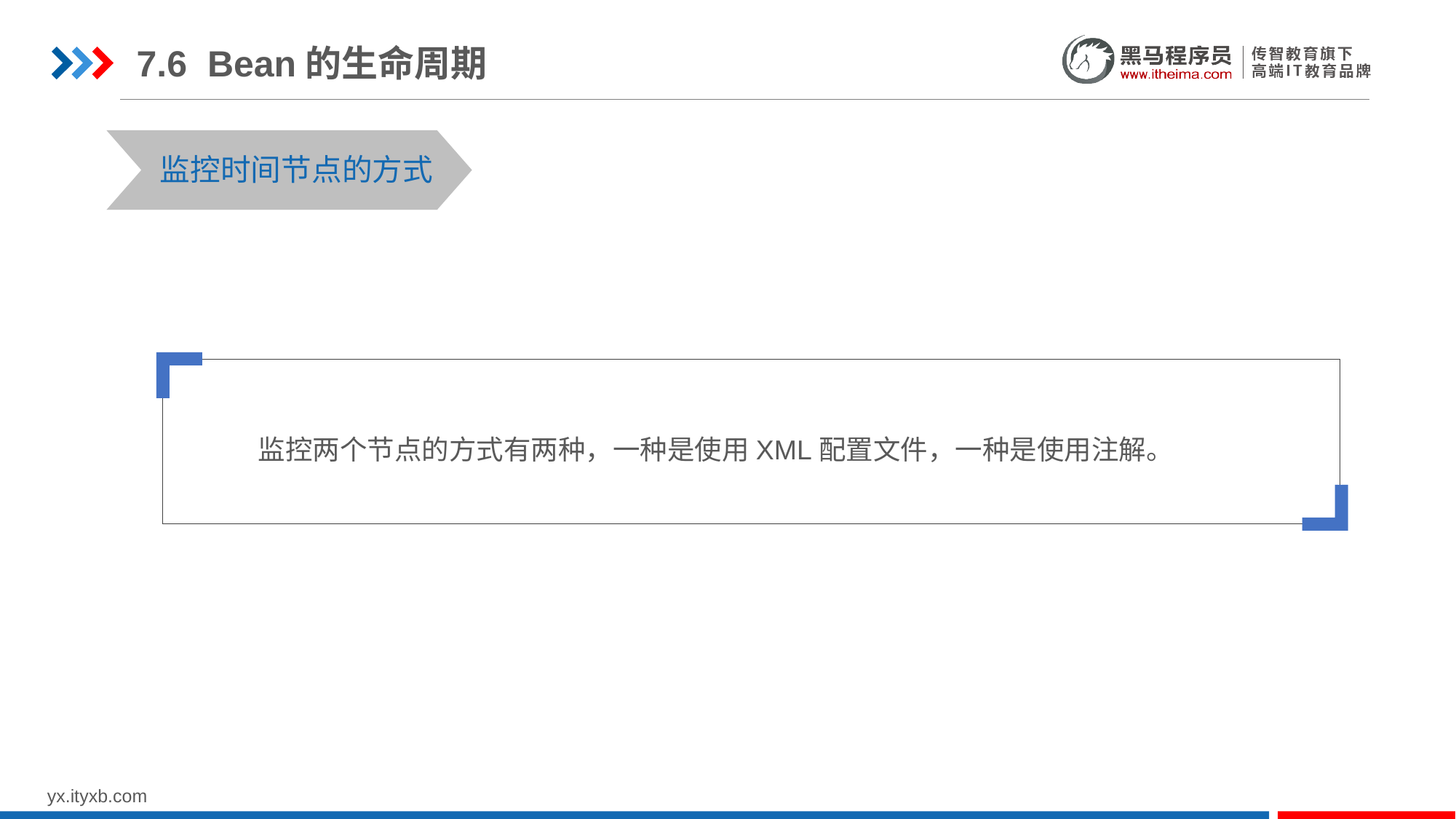

7.6  Bean的生命周期

监控时间节点的方式

        监控两个节点的方式有两种，一种是使用XML配置文件，一种是使用注解。